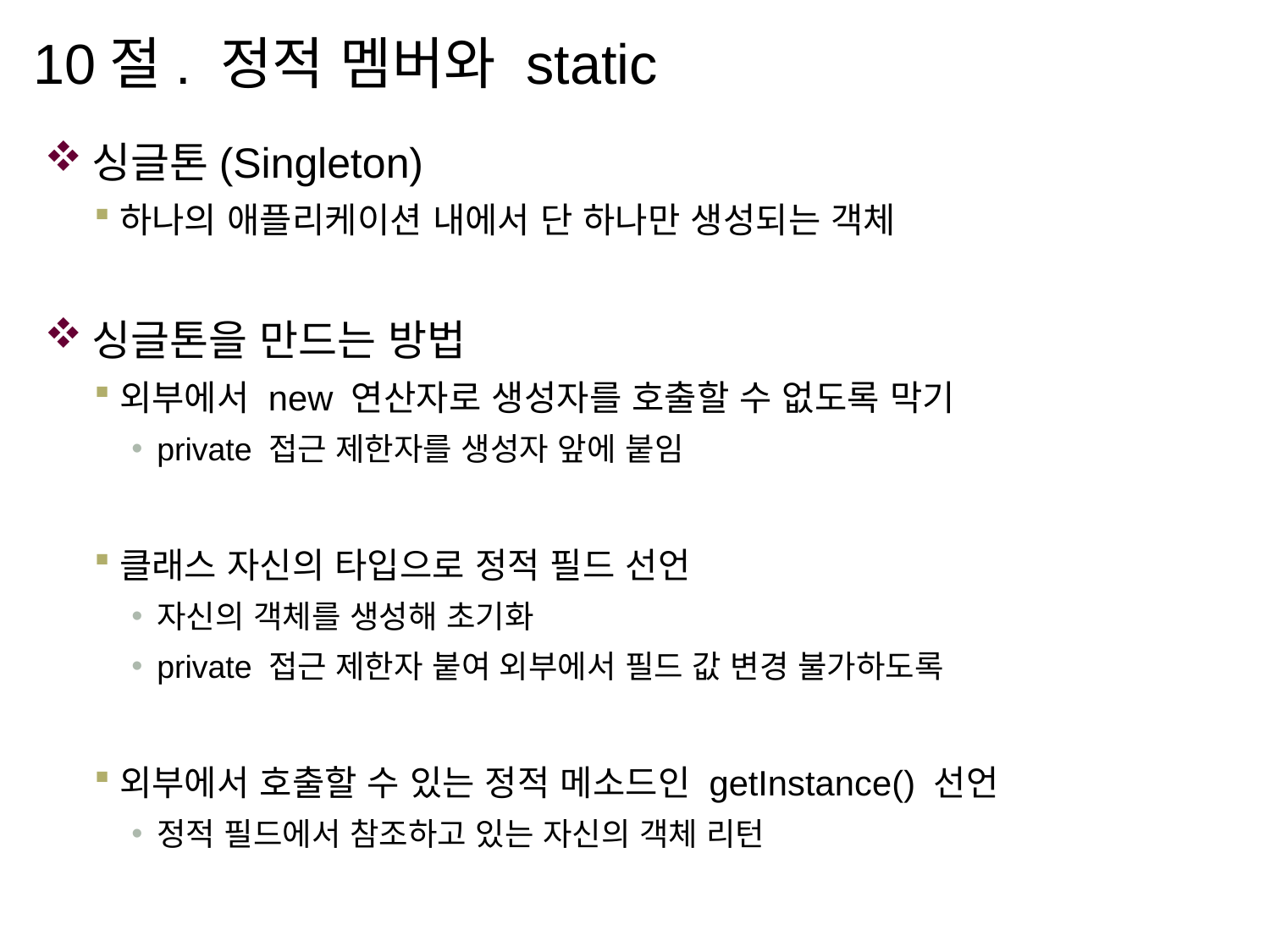

# 10절. 정적 멤버와 static
싱글톤(Singleton)
하나의 애플리케이션 내에서 단 하나만 생성되는 객체

싱글톤을 만드는 방법
외부에서 new 연산자로 생성자를 호출할 수 없도록 막기
private 접근 제한자를 생성자 앞에 붙임

클래스 자신의 타입으로 정적 필드 선언
자신의 객체를 생성해 초기화
private 접근 제한자 붙여 외부에서 필드 값 변경 불가하도록

외부에서 호출할 수 있는 정적 메소드인 getInstance() 선언
정적 필드에서 참조하고 있는 자신의 객체 리턴